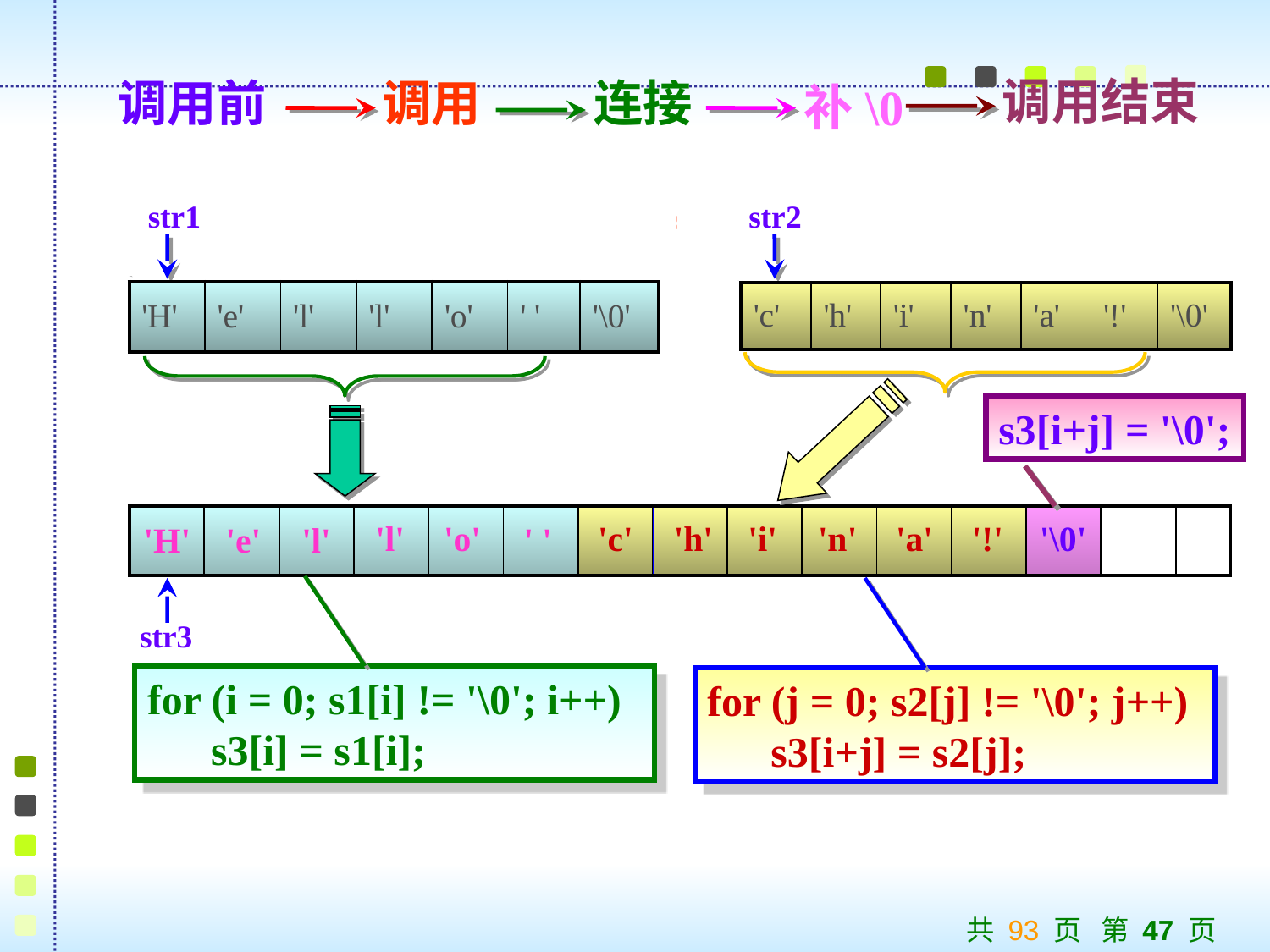

调用结束
调用前
调用
连接
补\0

s1

str1

str2

s2

| 'H' | 'e' | 'l' | 'l' | 'o' | ' ' | '\0' |
| --- | --- | --- | --- | --- | --- | --- |
| 'c' | 'h' | 'i' | 'n' | 'a' | '!' | '\0' |
| --- | --- | --- | --- | --- | --- | --- |
s3[i+j] = '\0';

|  |  |  |  |  |  |  |  |  |  |  |  |  |  |  |
| --- | --- | --- | --- | --- | --- | --- | --- | --- | --- | --- | --- | --- | --- | --- |
'c'
'h'
'i'
'n'
'a'
'!'
'\0'
'l'
'o'
'H'
'e'
'l'
' '

for (i = 0; s1[i] != '\0'; i++)
      s3[i] = s1[i];

str3

for (j = 0; s2[j] != '\0'; j++)
      s3[i+j] = s2[j];

s3
共 93 页   第 47 页